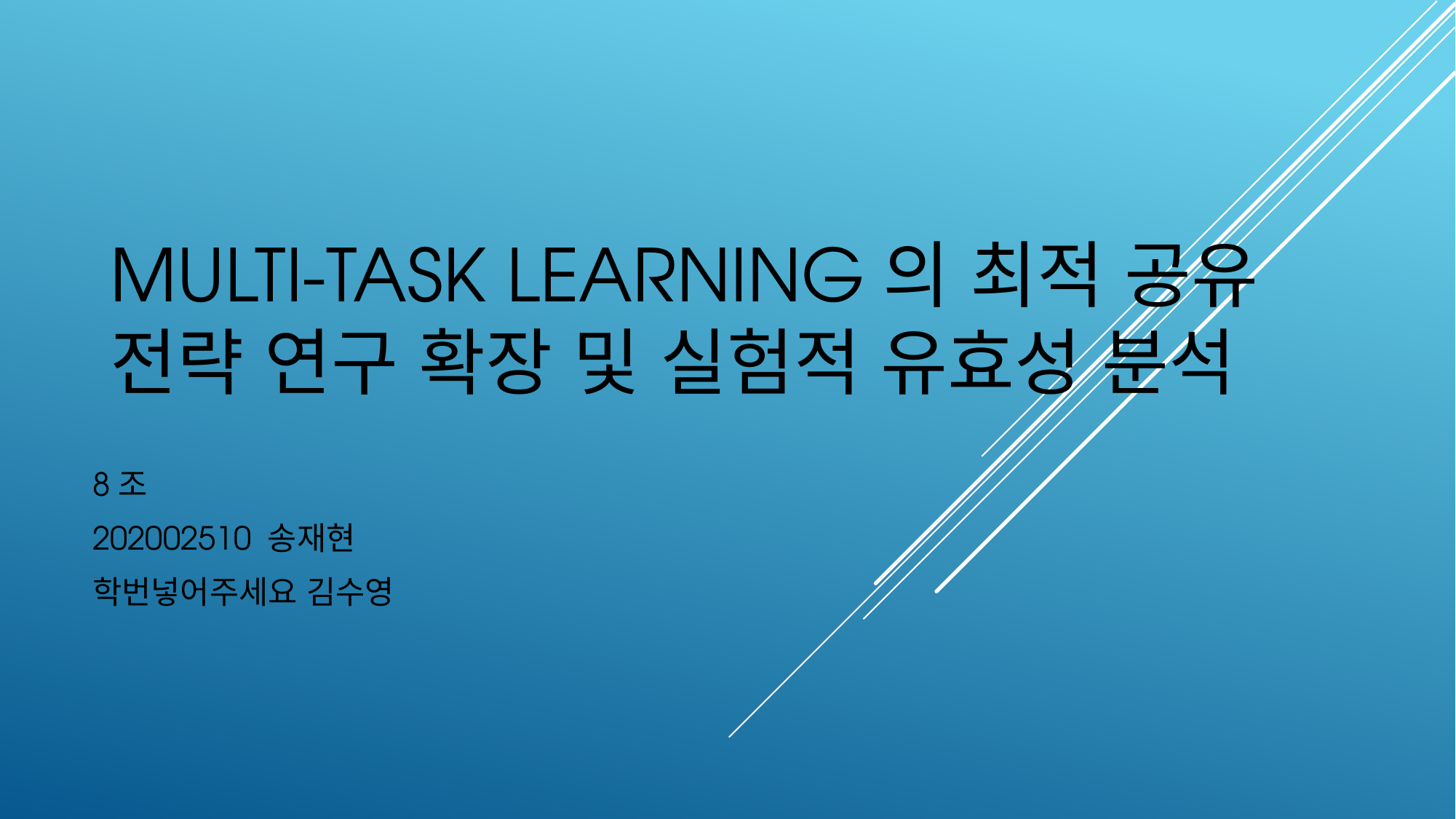

# Multi-Task Learning의 최적 공유 전략 연구 확장 및 실험적 유효성 분석
8조
202002510 송재현
학번넣어주세요 김수영